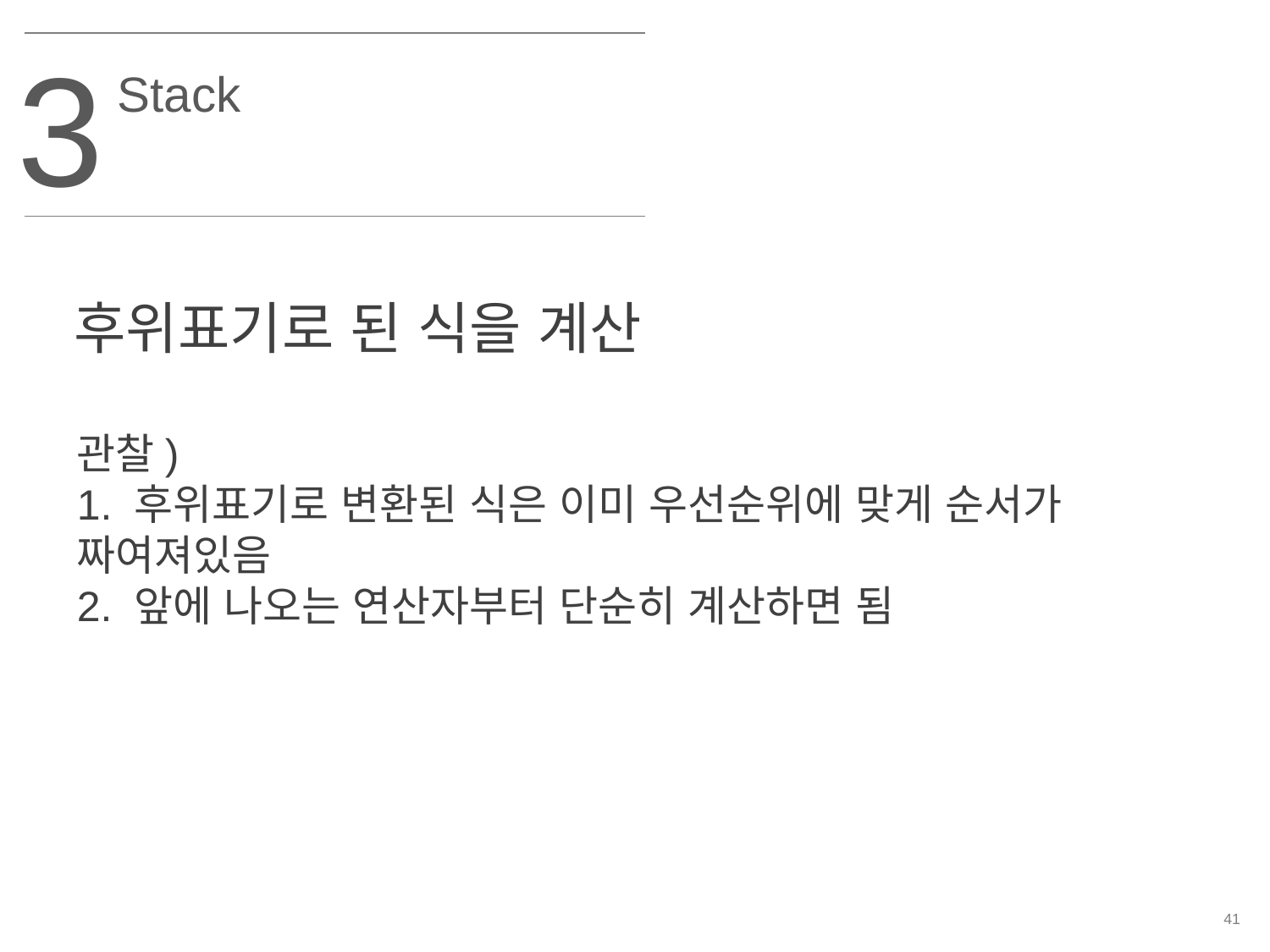

3
Stack
후위표기로 된 식을 계산
관찰)
1. 후위표기로 변환된 식은 이미 우선순위에 맞게 순서가 짜여져있음
2. 앞에 나오는 연산자부터 단순히 계산하면 됨